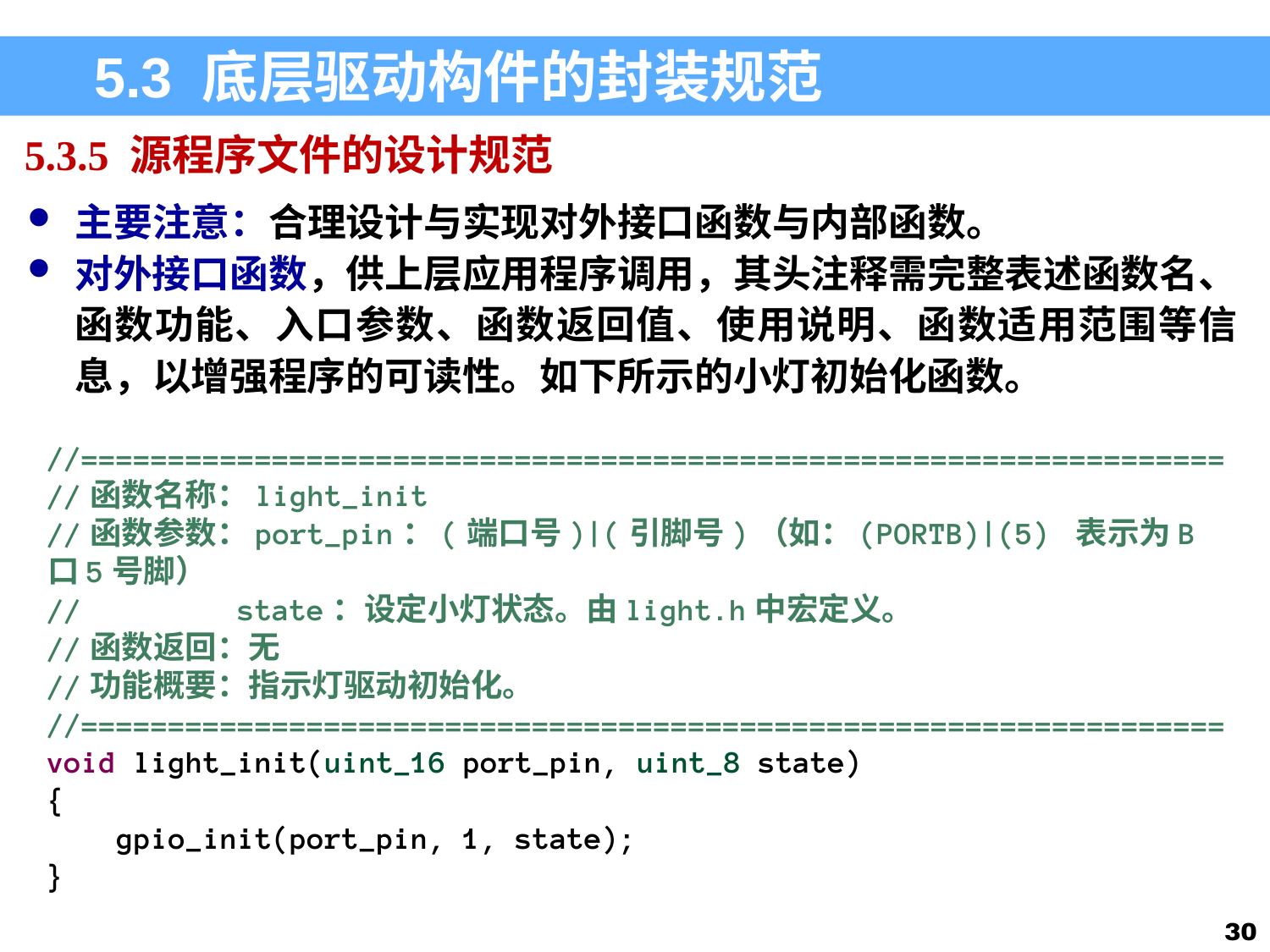

5.3 底层驱动构件的封装规范
5.3.5 源程序文件的设计规范
主要注意：合理设计与实现对外接口函数与内部函数。
对外接口函数，供上层应用程序调用，其头注释需完整表述函数名、函数功能、入口参数、函数返回值、使用说明、函数适用范围等信息，以增强程序的可读性。如下所示的小灯初始化函数。
//==================================================================
//函数名称：light_init
//函数参数：port_pin：(端口号)|(引脚号)（如：(PORTB)|(5) 表示为B口5号脚）
//         state：设定小灯状态。由light.h中宏定义。
//函数返回：无
//功能概要：指示灯驱动初始化。
//==================================================================
void light_init(uint_16 port_pin, uint_8 state)
{
    gpio_init(port_pin, 1, state);
}
30